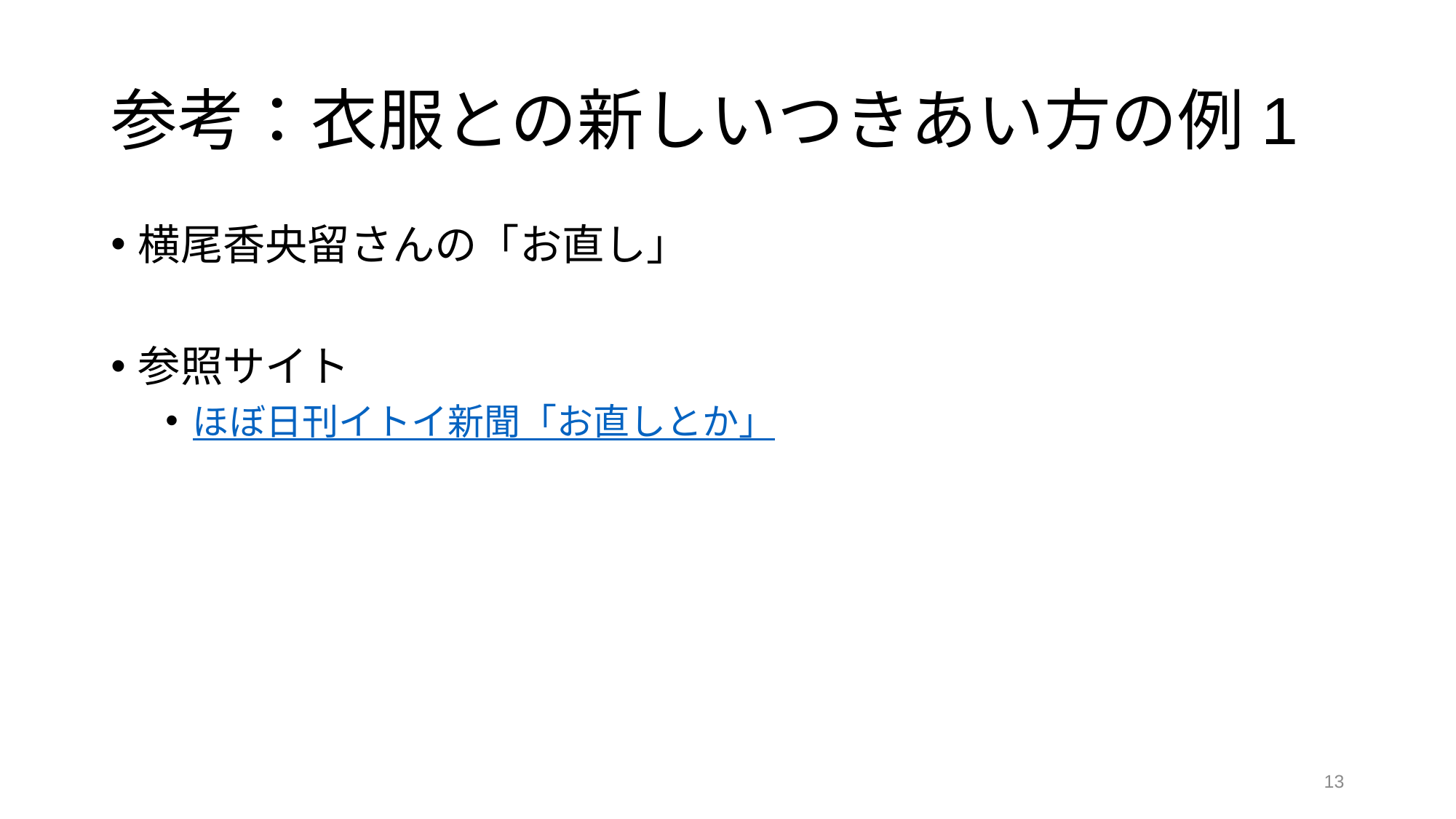

# 参考：衣服との新しいつきあい方の例1
横尾⾹央留さんの「お直し」

参照サイト
ほぼ日刊イトイ新聞「お直しとか」
13